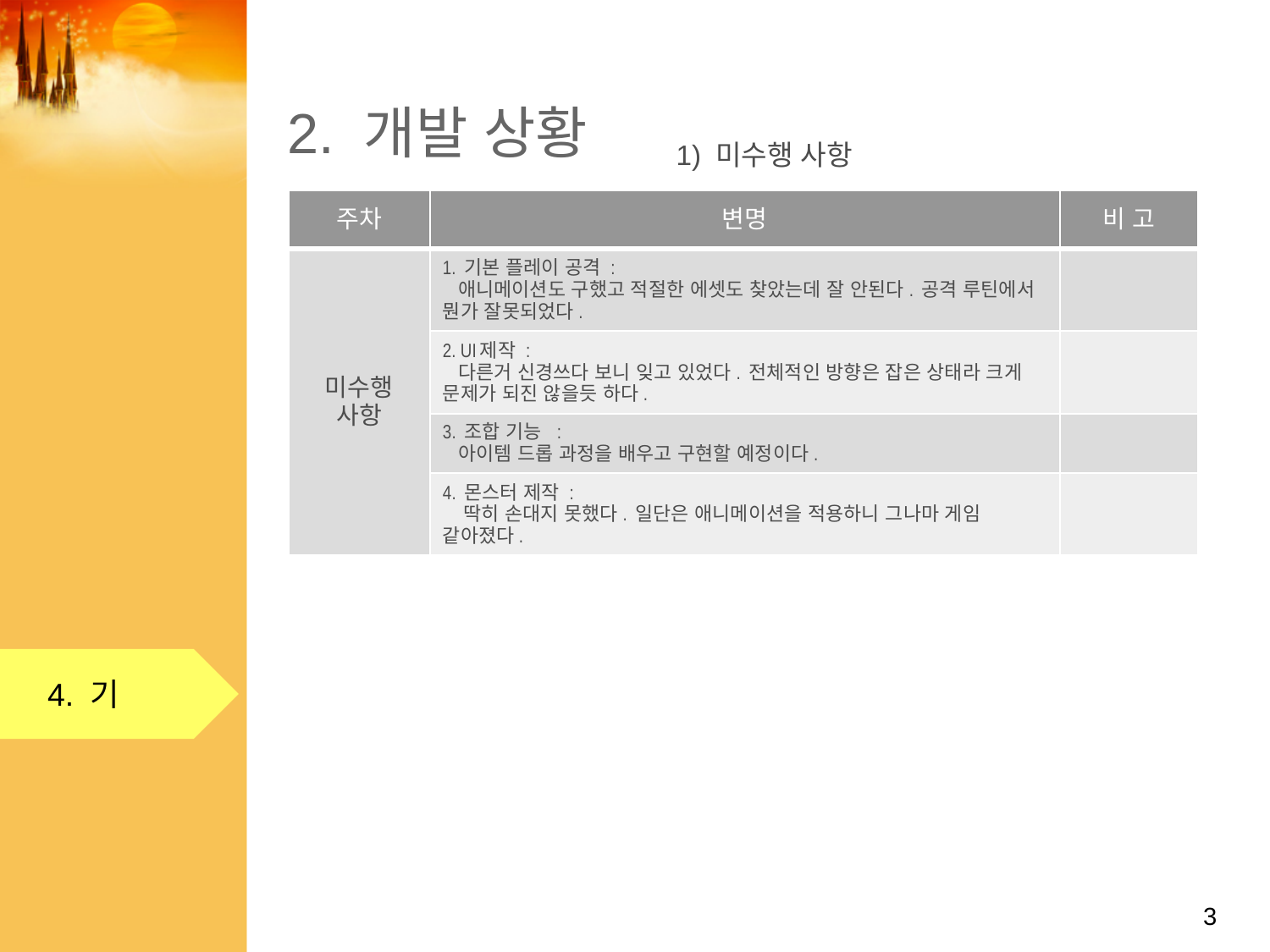

# 2. 개발 상황
1) 미수행 사항
| 주차 | 변명 | 비 고 |
| --- | --- | --- |
| 미수행 사항 | 1. 기본 플레이 공격 : 애니메이션도 구했고 적절한 에셋도 찾았는데 잘 안된다. 공격 루틴에서 뭔가 잘못되었다. |  |
|  | 2. UI제작 : 다른거 신경쓰다 보니 잊고 있었다. 전체적인 방향은 잡은 상태라 크게 문제가 되진 않을듯 하다. |  |
|  | 3. 조합 기능 : 아이템 드롭 과정을 배우고 구현할 예정이다. |  |
|  | 4. 몬스터 제작 : 딱히 손대지 못했다. 일단은 애니메이션을 적용하니 그나마 게임 같아졌다. |  |
4. 기

 3